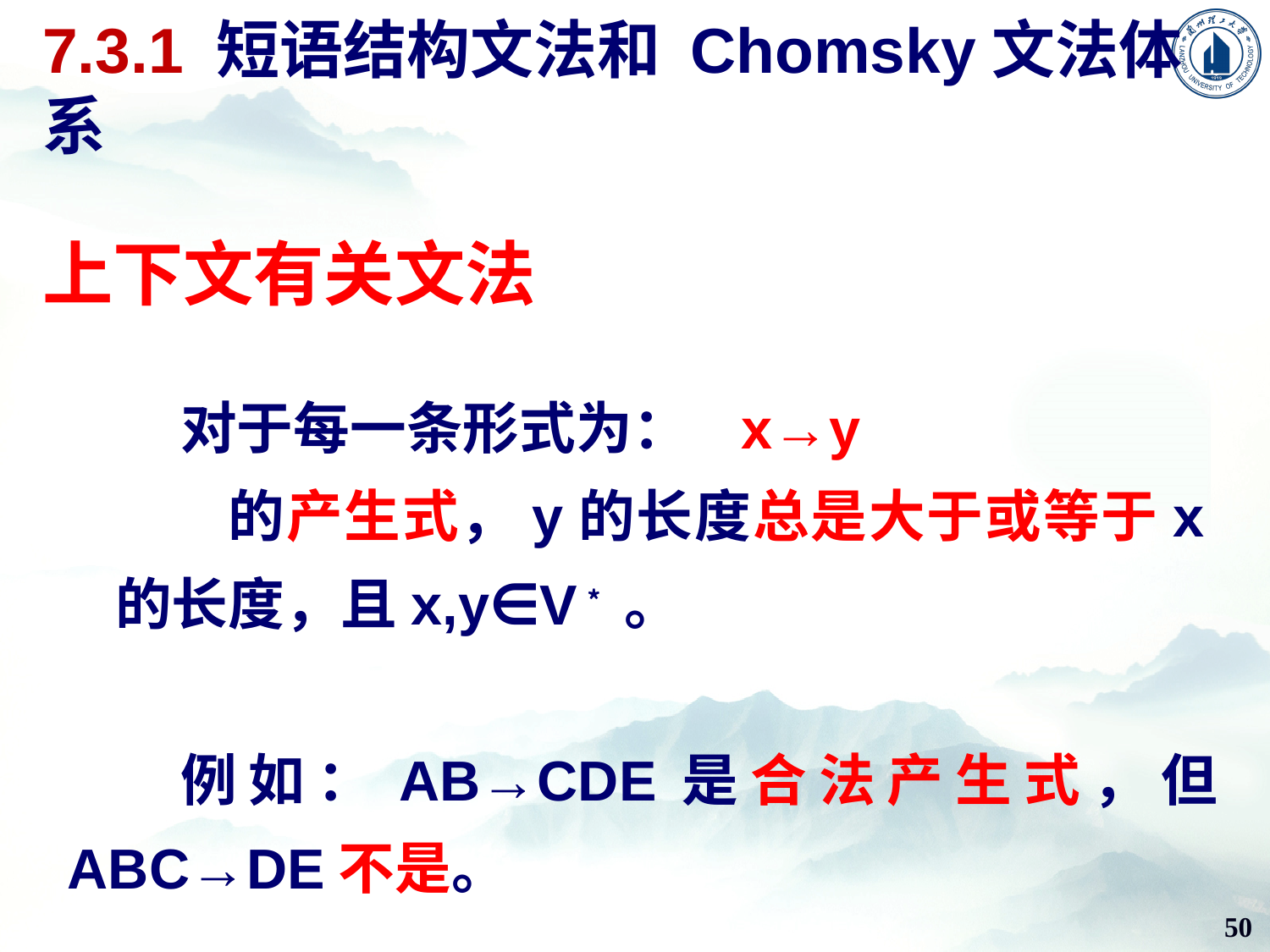

7.3.1 短语结构文法和 Chomsky文法体系
上下文有关文法

对于每一条形式为：   x→y
的产生式，y的长度总是大于或等于x的长度，且x,y∈V﹡。

例如：AB→CDE是合法产生式，但 ABC→DE不是。
50